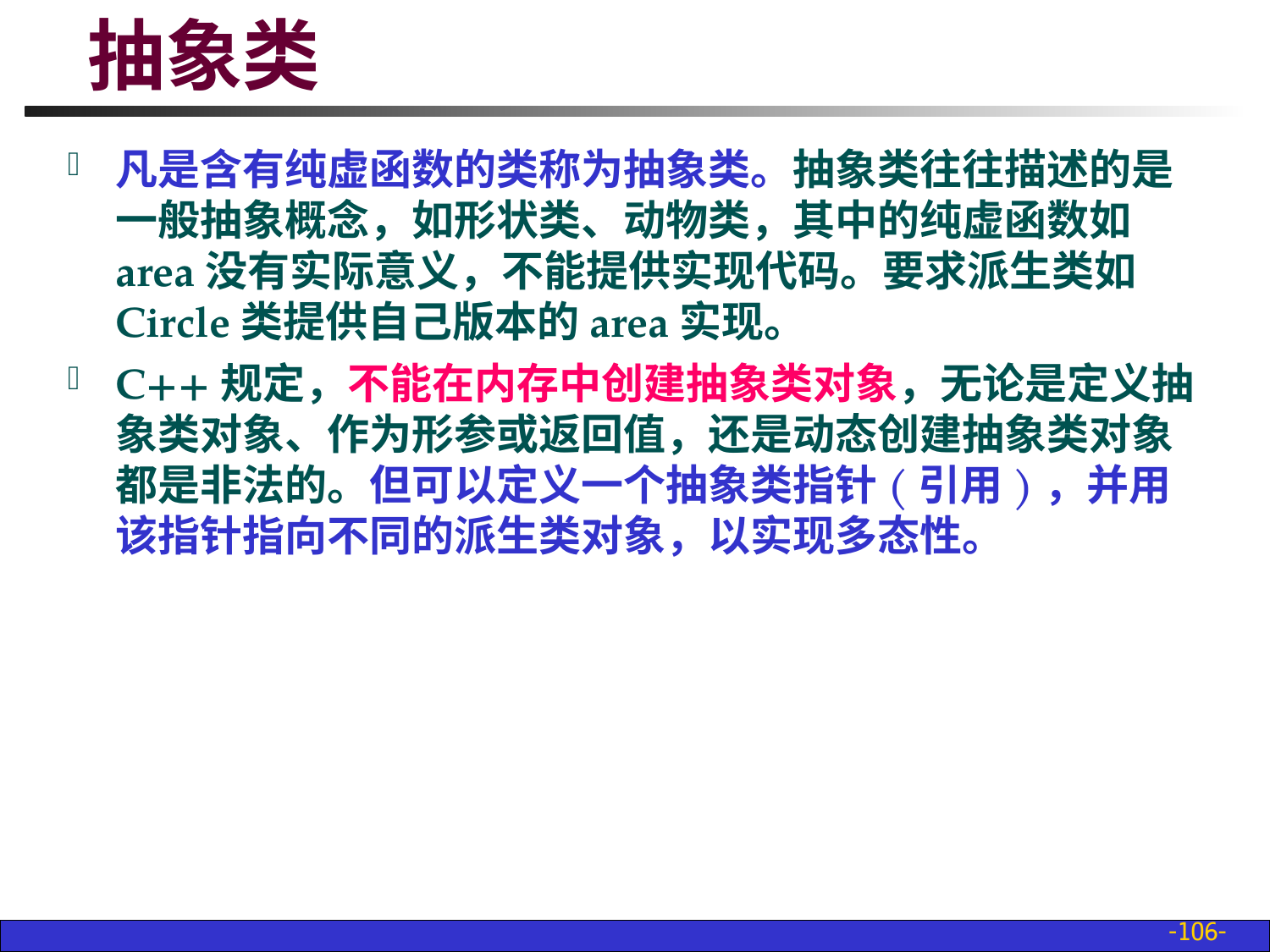

# 抽象类
凡是含有纯虚函数的类称为抽象类。抽象类往往描述的是一般抽象概念，如形状类、动物类，其中的纯虚函数如area没有实际意义，不能提供实现代码。要求派生类如Circle类提供自己版本的area实现。
C++规定，不能在内存中创建抽象类对象，无论是定义抽象类对象、作为形参或返回值，还是动态创建抽象类对象都是非法的。但可以定义一个抽象类指针(引用)，并用该指针指向不同的派生类对象，以实现多态性。
-106-